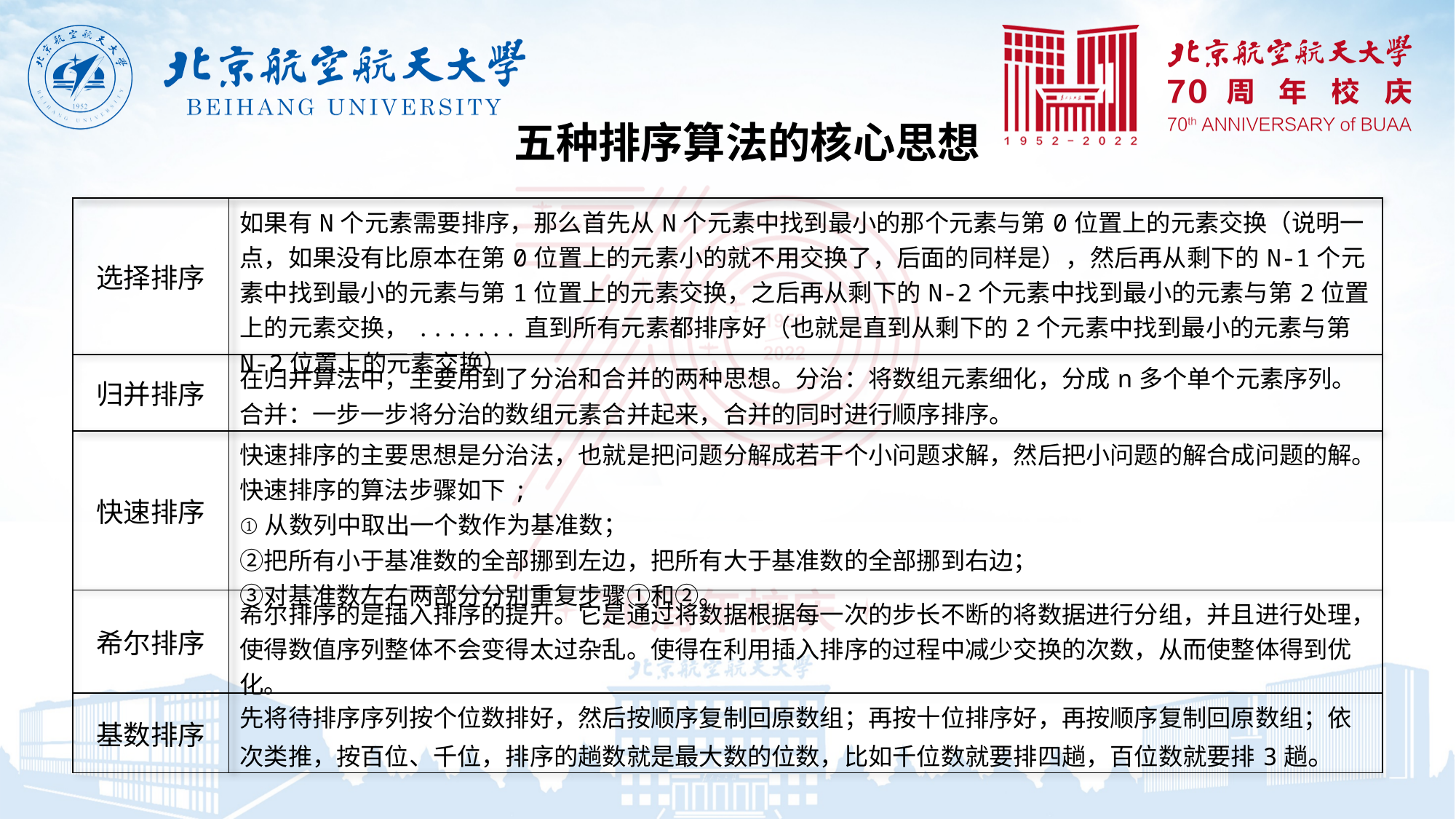

五种排序算法的核心思想
| 选择排序 | 如果有N个元素需要排序，那么首先从N个元素中找到最小的那个元素与第0位置上的元素交换（说明一点，如果没有比原本在第0位置上的元素小的就不用交换了，后面的同样是），然后再从剩下的N-1个元素中找到最小的元素与第1位置上的元素交换，之后再从剩下的N-2个元素中找到最小的元素与第2位置上的元素交换，.......直到所有元素都排序好（也就是直到从剩下的2个元素中找到最小的元素与第N-2位置上的元素交换） |
| --- | --- |
| 归并排序 | 在归并算法中，主要用到了分治和合并的两种思想。分治：将数组元素细化，分成n多个单个元素序列。合并：一步一步将分治的数组元素合并起来，合并的同时进行顺序排序。 |
| 快速排序 | 快速排序的主要思想是分治法，也就是把问题分解成若干个小问题求解，然后把小问题的解合成问题的解。快速排序的算法步骤如下; ①从数列中取出一个数作为基准数； ②把所有小于基准数的全部挪到左边，把所有大于基准数的全部挪到右边； ③对基准数左右两部分分别重复步骤①和②。 |
| 希尔排序 | 希尔排序的是插入排序的提升。它是通过将数据根据每一次的步长不断的将数据进行分组，并且进行处理，使得数值序列整体不会变得太过杂乱。使得在利用插入排序的过程中减少交换的次数，从而使整体得到优化。 |
| 基数排序 | 先将待排序序列按个位数排好，然后按顺序复制回原数组；再按十位排序好，再按顺序复制回原数组；依次类推，按百位、千位，排序的趟数就是最大数的位数，比如千位数就要排四趟，百位数就要排3趟。 |